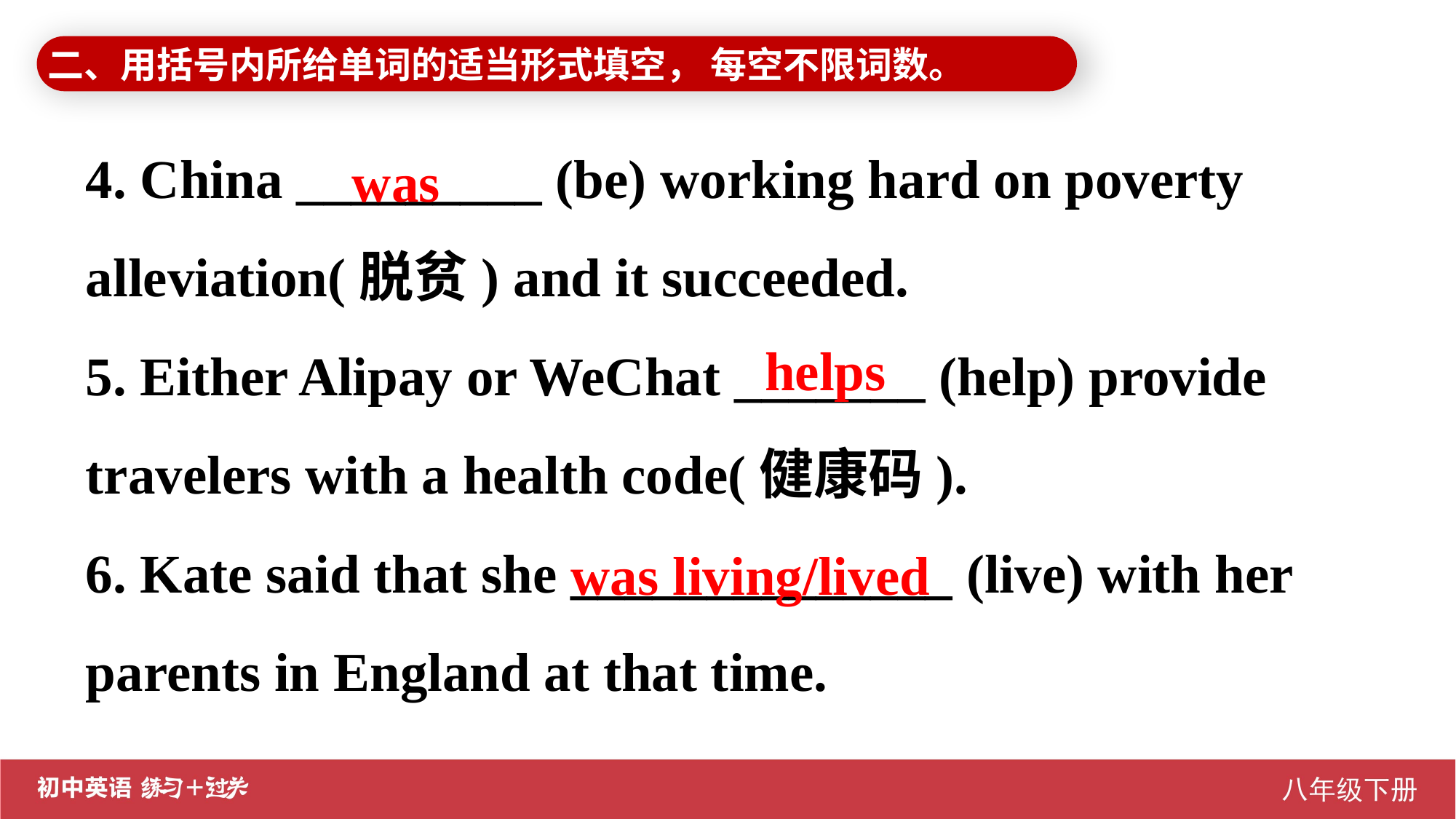

二、用括号内所给单词的适当形式填空， 每空不限词数。
4. China _________ (be) working hard on poverty alleviation(脱贫) and it succeeded.
5. Either Alipay or WeChat _______ (help) provide travelers with a health code(健康码).
6. Kate said that she ______________ (live) with her parents in England at that time.
was
helps
was living/lived